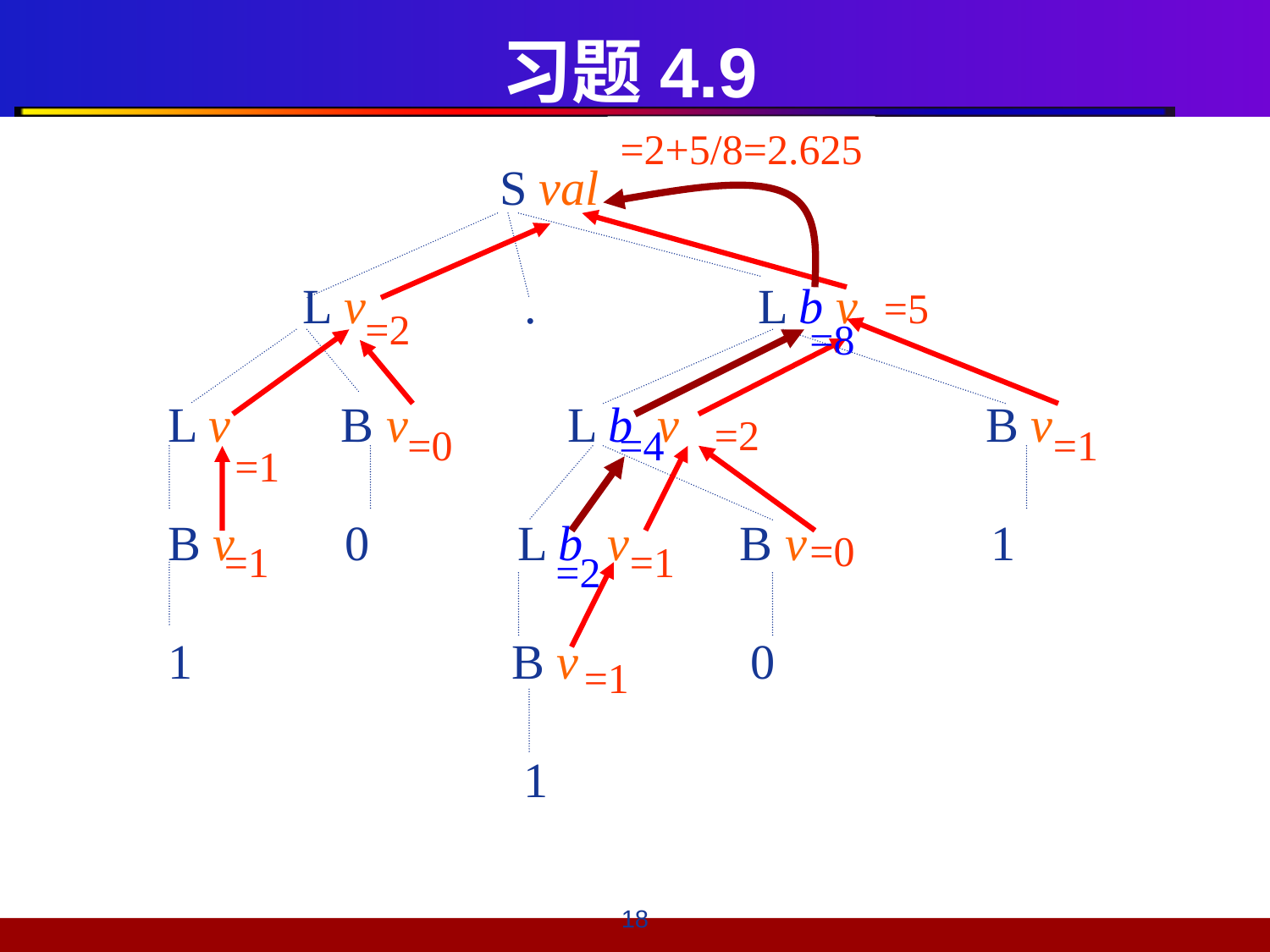

习题4.9
=2+5/8=2.625
                             S val

             L v             .                  L b v

  L v         B v             L b  v                         B v

  B v         0            L b  v         B v               1

  1                          B v              0

                               1

=5
=2
=8

=2
=0
=4
=1
=1

=0
=1
=1
=2

=1

18